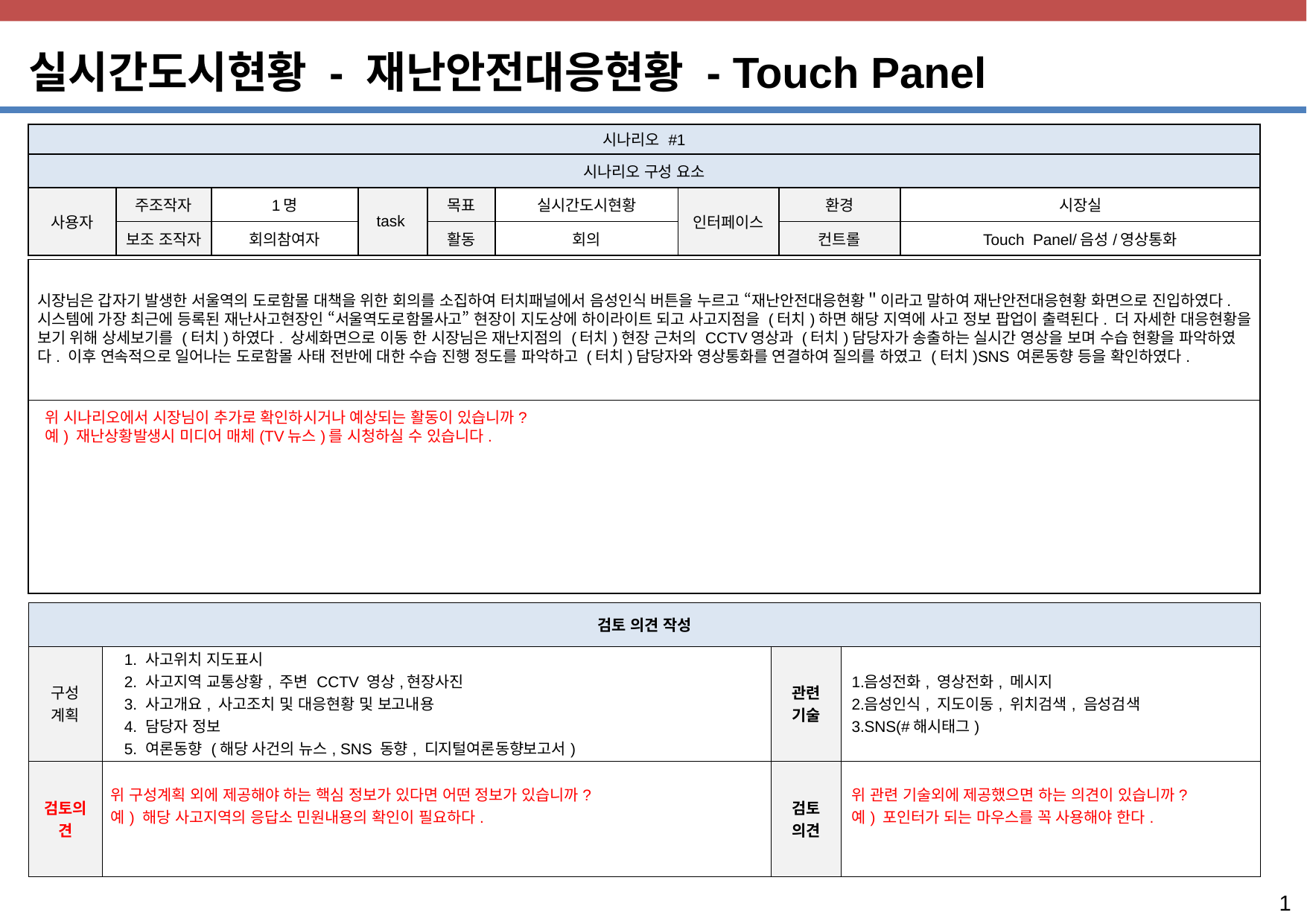

실시간도시현황 - 재난안전대응현황 - Touch Panel
| 시나리오 #1 |  |  |  |  |  |  |  |  |
| --- | --- | --- | --- | --- | --- | --- | --- | --- |
| 시나리오 구성 요소 |  |  |  |  |  |  |  |  |
| 사용자 | 주조작자 | 1명 | task | 목표 | 실시간도시현황 | 인터페이스 | 환경 | 시장실 |
|  | 보조 조작자 | 회의참여자 |  | 활동 | 회의 |  | 컨트롤 | Touch Panel/음성/영상통화 |
| 시장님은 갑자기 발생한 서울역의 도로함몰 대책을 위한 회의를 소집하여 터치패널에서 음성인식 버튼을 누르고 “재난안전대응현황＂이라고 말하여 재난안전대응현황 화면으로 진입하였다. 시스템에 가장 최근에 등록된 재난사고현장인 “서울역도로함몰사고” 현장이 지도상에 하이라이트 되고 사고지점을 (터치)하면 해당 지역에 사고 정보 팝업이 출력된다. 더 자세한 대응현황을 보기 위해 상세보기를 (터치)하였다. 상세화면으로 이동 한 시장님은 재난지점의 (터치)현장 근처의 CCTV영상과 (터치)담당자가 송출하는 실시간 영상을 보며 수습 현황을 파악하였다. 이후 연속적으로 일어나는 도로함몰 사태 전반에 대한 수습 진행 정도를 파악하고 (터치)담당자와 영상통화를 연결하여 질의를 하였고 (터치)SNS 여론동향 등을 확인하였다. |
| --- |
| 위 시나리오에서 시장님이 추가로 확인하시거나 예상되는 활동이 있습니까? 예) 재난상황발생시 미디어 매체(TV뉴스)를 시청하실 수 있습니다. |
| 검토 의견 작성 |  |  |  |
| --- | --- | --- | --- |
| 구성 계획 | 사고위치 지도표시 사고지역 교통상황, 주변 CCTV 영상,현장사진 사고개요, 사고조치 및 대응현황 및 보고내용 담당자 정보 여론동향 (해당 사건의 뉴스, SNS 동향, 디지털여론동향보고서) | 관련 기술 | 음성전화, 영상전화, 메시지 음성인식, 지도이동, 위치검색, 음성검색 SNS(#해시태그) |
| 검토의견 | 위 구성계획 외에 제공해야 하는 핵심 정보가 있다면 어떤 정보가 있습니까? 예) 해당 사고지역의 응답소 민원내용의 확인이 필요하다. | 검토 의견 | 위 관련 기술외에 제공했으면 하는 의견이 있습니까? 예) 포인터가 되는 마우스를 꼭 사용해야 한다. |